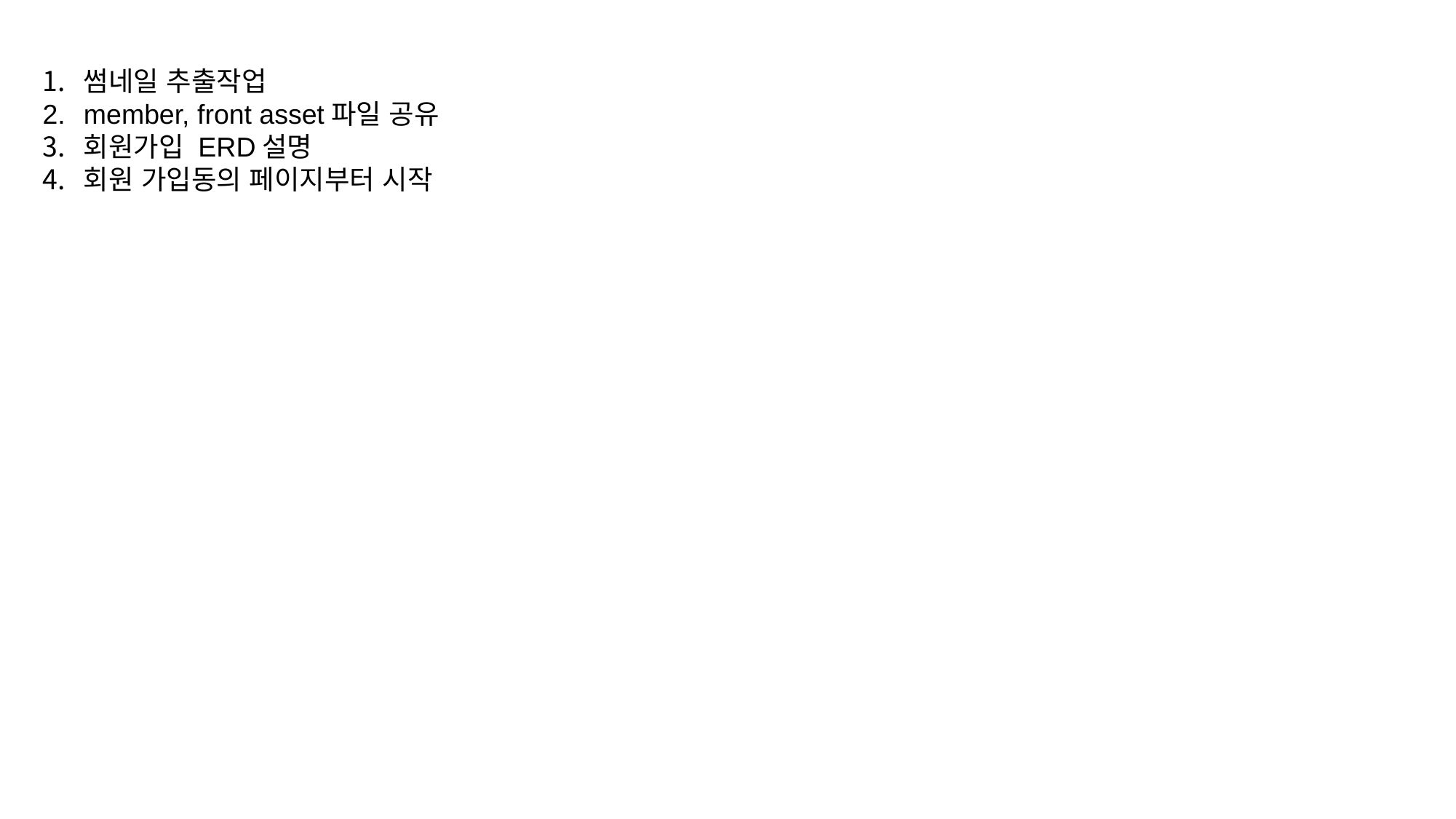

썸네일 추출작업
member, front asset파일 공유
회원가입 ERD설명
회원 가입동의 페이지부터 시작